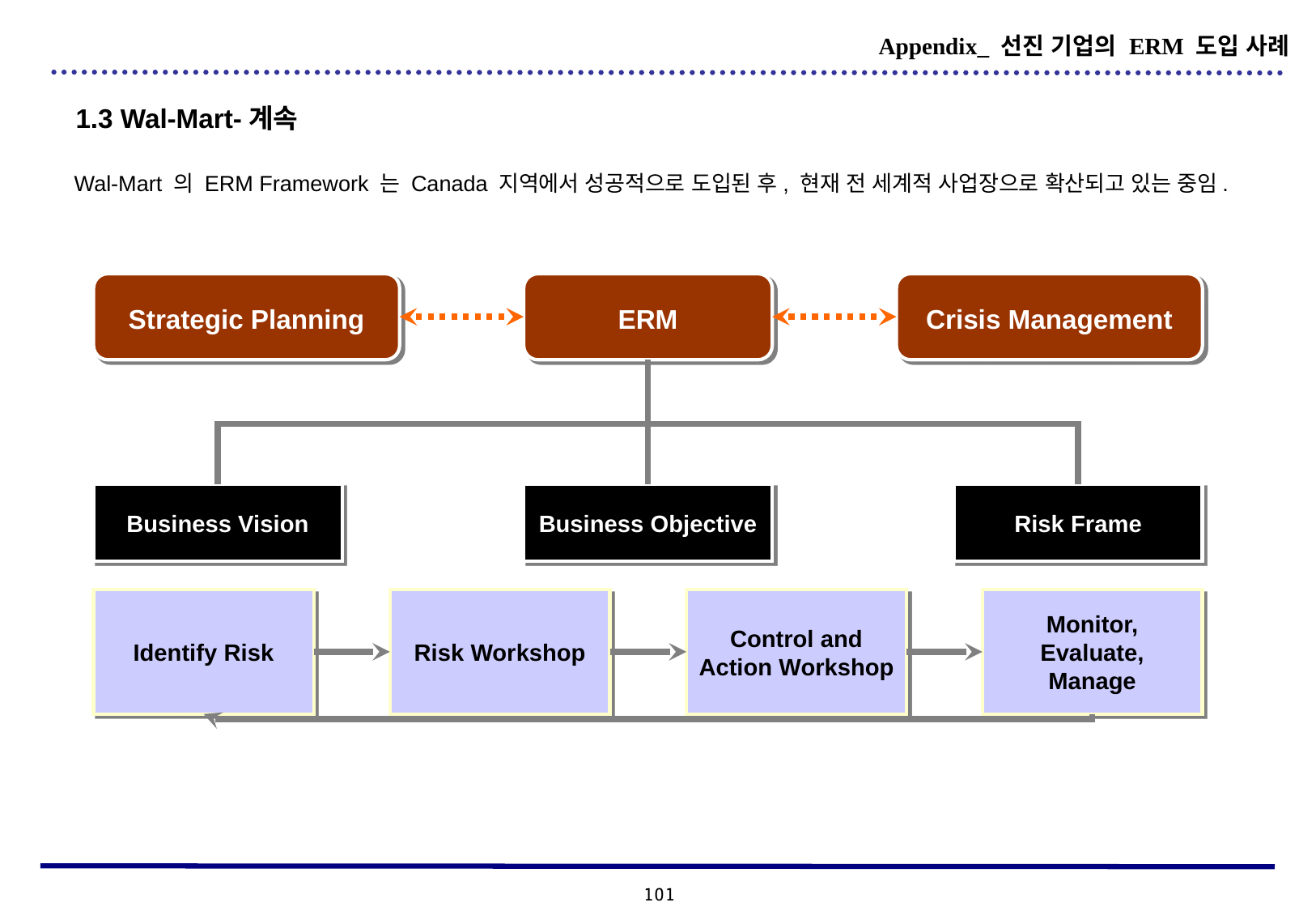

Appendix_ 선진 기업의 ERM 도입 사례
1.3 Wal-Mart-계속
Wal-Mart 의 ERM Framework 는 Canada 지역에서 성공적으로 도입된 후, 현재 전 세계적 사업장으로 확산되고 있는 중임.
Strategic Planning
ERM
Crisis Management
Business Vision
Business Objective
Risk Frame
Identify Risk
Risk Workshop
Control and Action Workshop
Monitor, Evaluate, Manage